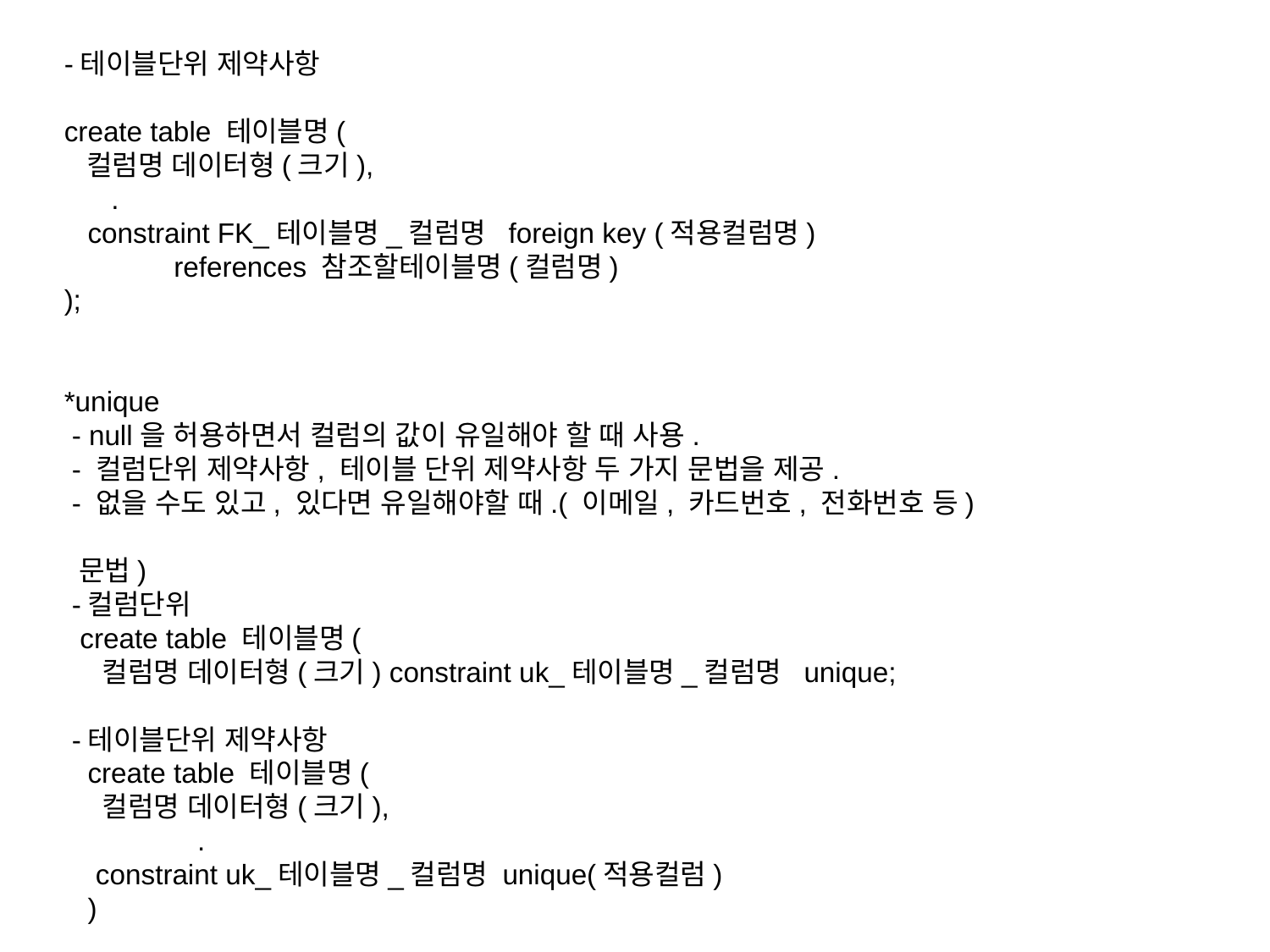

-테이블단위 제약사항

create table 테이블명(
  컬럼명 데이터형(크기),
      .
   constraint FK_테이블명_컬럼명  foreign key (적용컬럼명)
              references 참조할테이블명(컬럼명)
);

*unique
 - null을 허용하면서 컬럼의 값이 유일해야 할 때 사용.
 - 컬럼단위 제약사항, 테이블 단위 제약사항 두 가지 문법을 제공.
 - 없을 수도 있고, 있다면 유일해야할 때.( 이메일, 카드번호, 전화번호 등)

 문법)
 -컬럼단위
  create table 테이블명(
    컬럼명 데이터형(크기) constraint uk_테이블명_컬럼명  unique;

 -테이블단위 제약사항
   create table 테이블명(
    컬럼명 데이터형(크기),
                 .
    constraint uk_테이블명_컬럼명 unique(적용컬럼)
   )